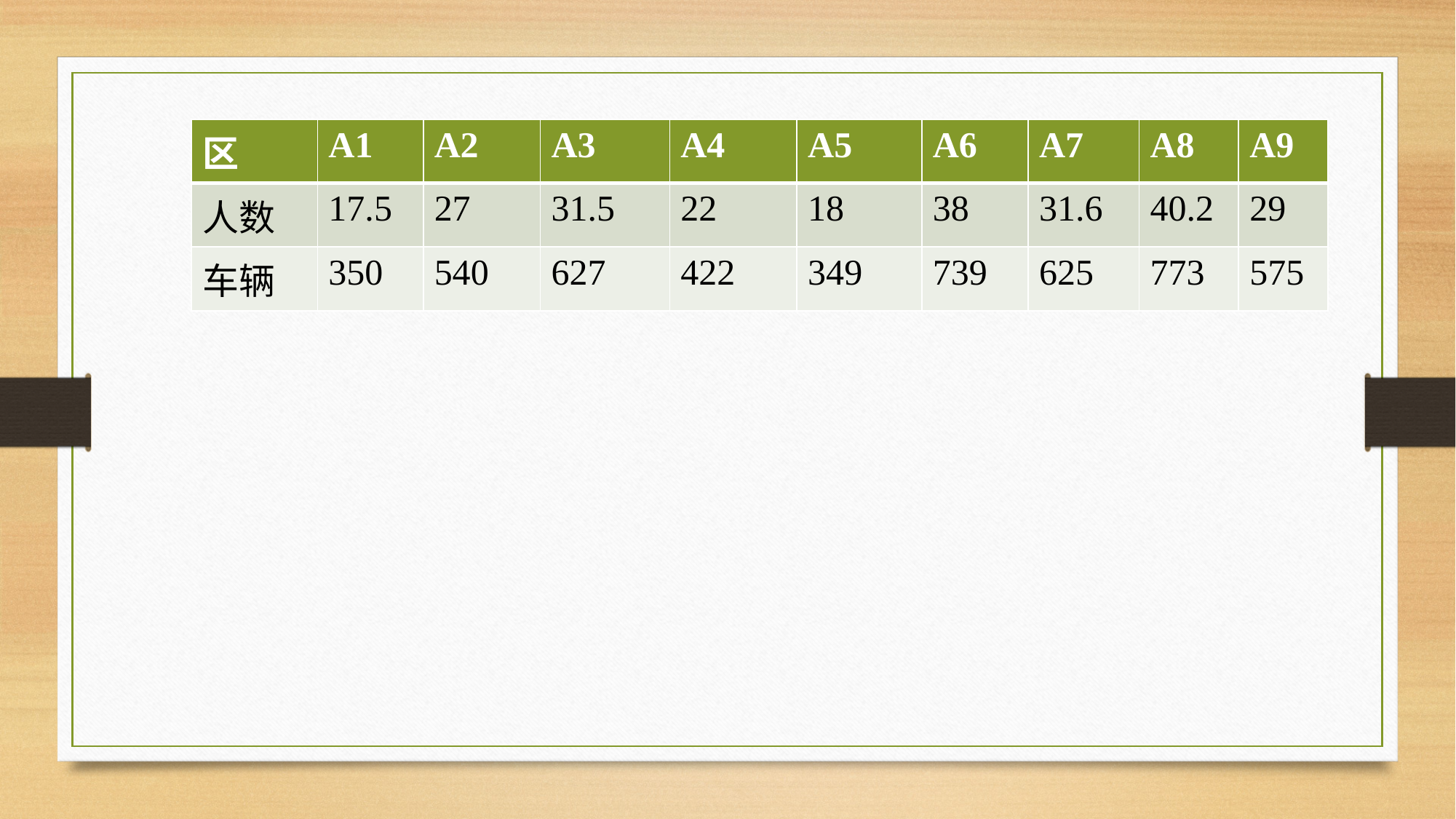

| 区 | A1 | A2 | A3 | A4 | A5 | A6 | A7 | A8 | A9 |
| --- | --- | --- | --- | --- | --- | --- | --- | --- | --- |
| 人数 | 17.5 | 27 | 31.5 | 22 | 18 | 38 | 31.6 | 40.2 | 29 |
| 车辆 | 350 | 540 | 627 | 422 | 349 | 739 | 625 | 773 | 575 |